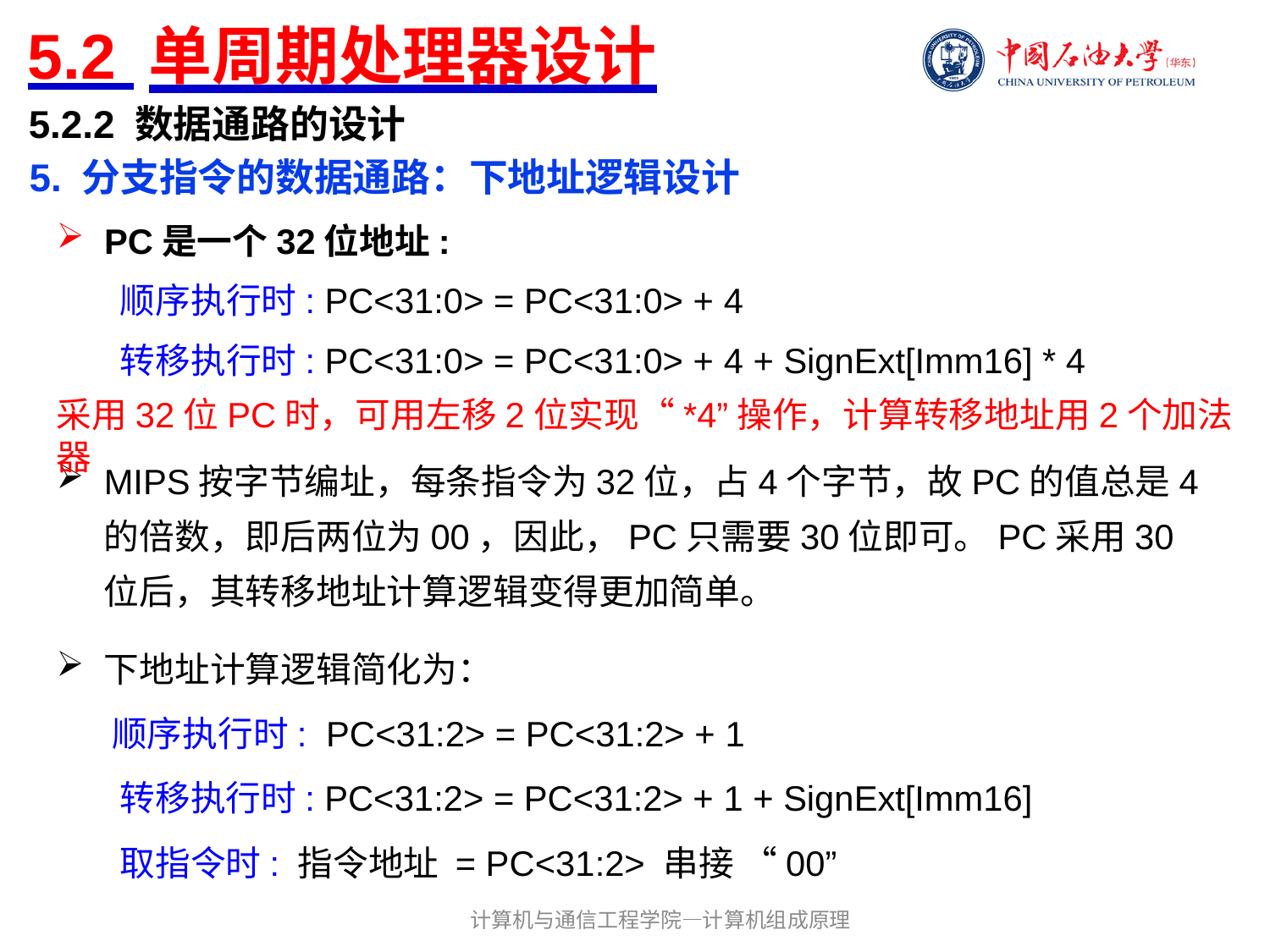

# 5.2 单周期处理器设计
5.2.2 数据通路的设计

5. 分支指令的数据通路：下地址逻辑设计
PC是一个32位地址:
顺序执行时: PC<31:0> = PC<31:0> + 4
转移执行时: PC<31:0> = PC<31:0> + 4 + SignExt[Imm16] * 4

采用32位PC时，可用左移2位实现“*4”操作，计算转移地址用2个加法器
MIPS按字节编址，每条指令为32位，占4个字节，故PC的值总是4的倍数，即后两位为00，因此，PC只需要30位即可。PC采用30位后，其转移地址计算逻辑变得更加简单。
下地址计算逻辑简化为：
      顺序执行时:  PC<31:2> = PC<31:2> + 1
转移执行时: PC<31:2> = PC<31:2> + 1 + SignExt[Imm16]
取指令时: 指令地址 = PC<31:2> 串接 “00”
计算机与通信工程学院—计算机组成原理
54